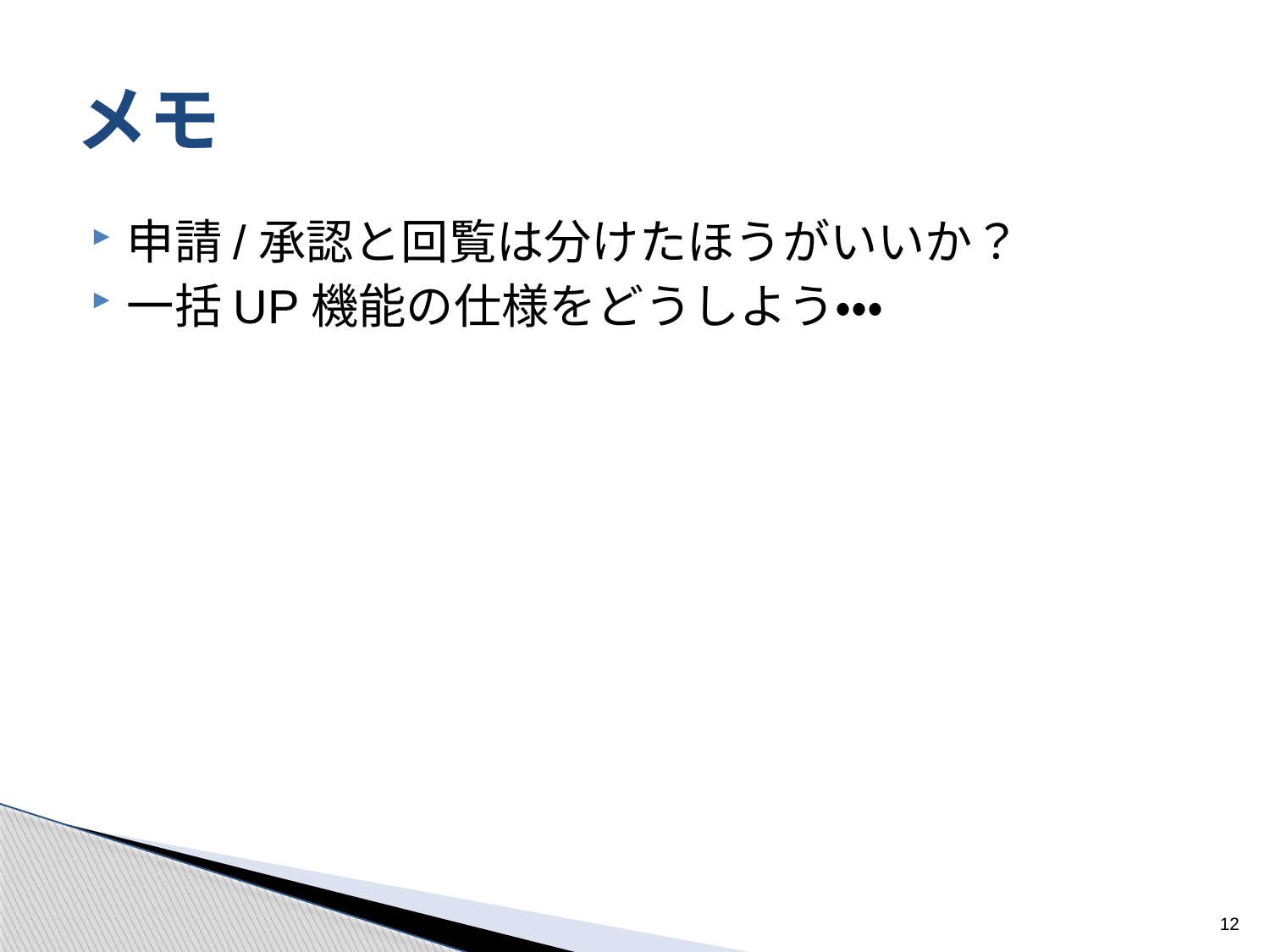

# メモ
申請/承認と回覧は分けたほうがいいか？
一括UP機能の仕様をどうしよう・・・
12